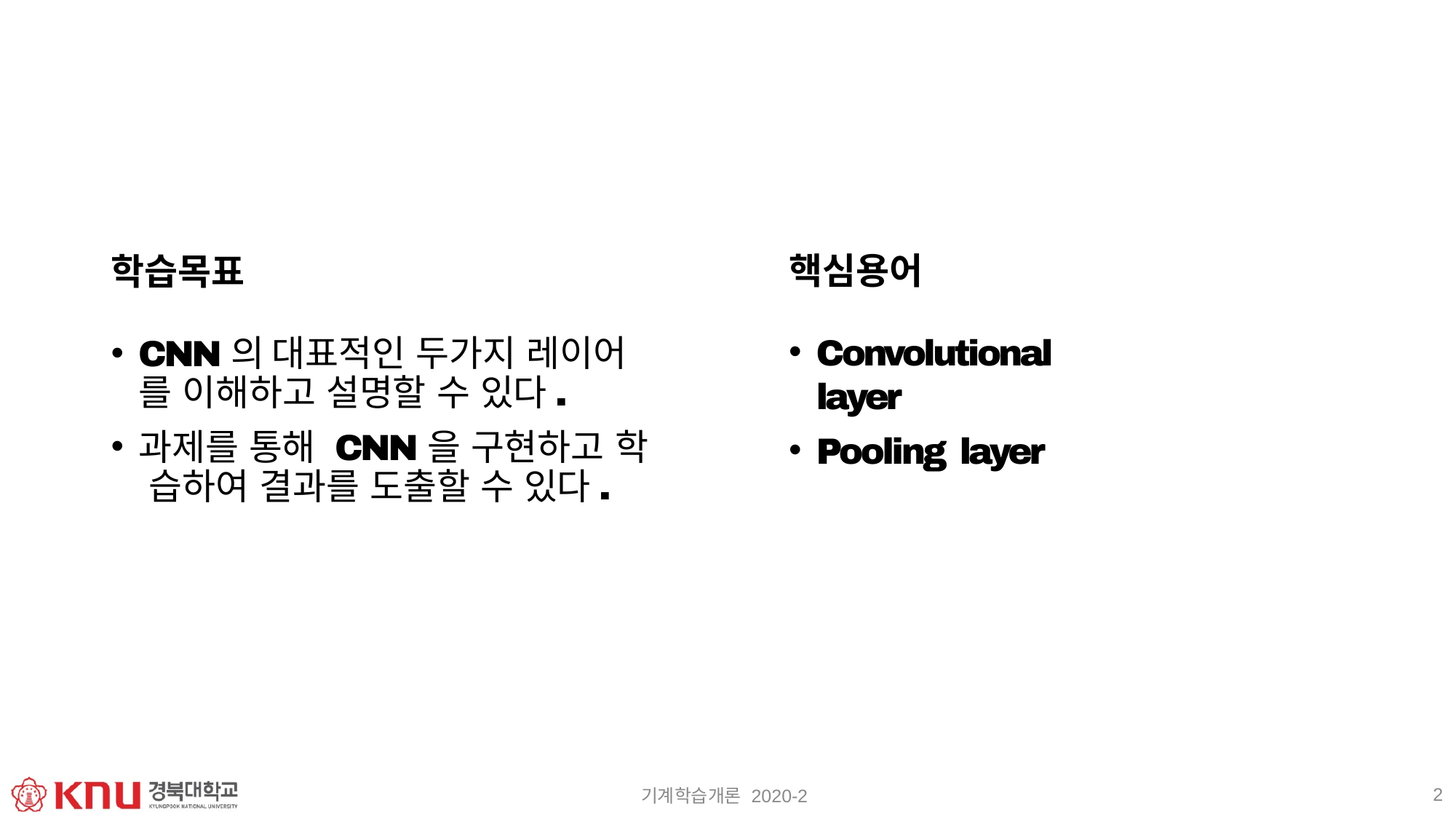

# 학습목표
핵심용어
Convolutional layer
Pooling layer
CNN의 대표적인 두가지 레이어  를 이해하고 설명할 수 있다.
과제를 통해 CNN을 구현하고 학  습하여 결과를 도출할 수 있다.
2
기계학습개론 2020-2